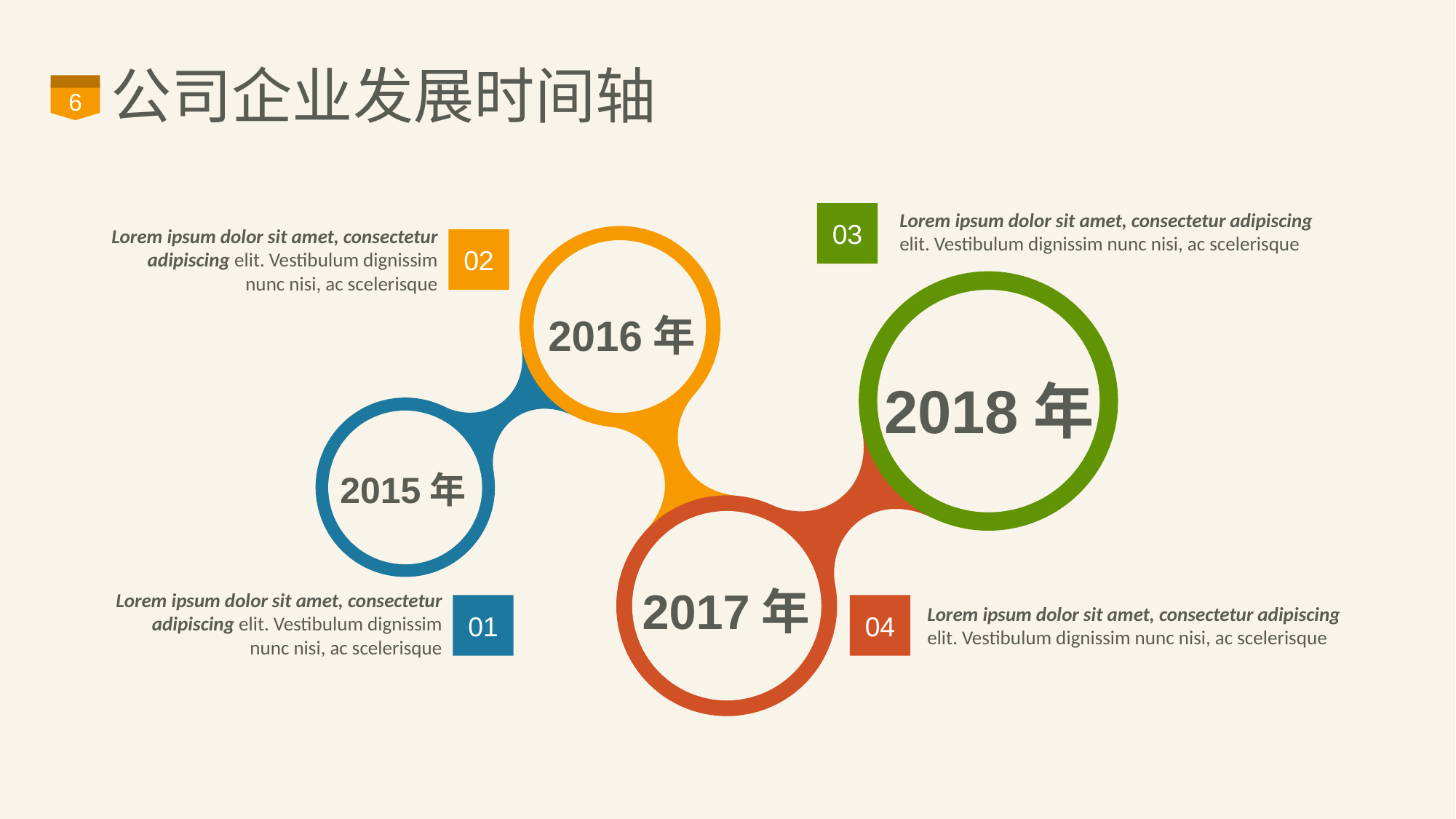

# 公司企业发展时间轴
6
Lorem ipsum dolor sit amet, consectetur adipiscing elit. Vestibulum dignissim nunc nisi, ac scelerisque
03
Lorem ipsum dolor sit amet, consectetur adipiscing elit. Vestibulum dignissim nunc nisi, ac scelerisque
02

2016年
2018年
2015年
2017年
Lorem ipsum dolor sit amet, consectetur adipiscing elit. Vestibulum dignissim nunc nisi, ac scelerisque
01
04
Lorem ipsum dolor sit amet, consectetur adipiscing elit. Vestibulum dignissim nunc nisi, ac scelerisque